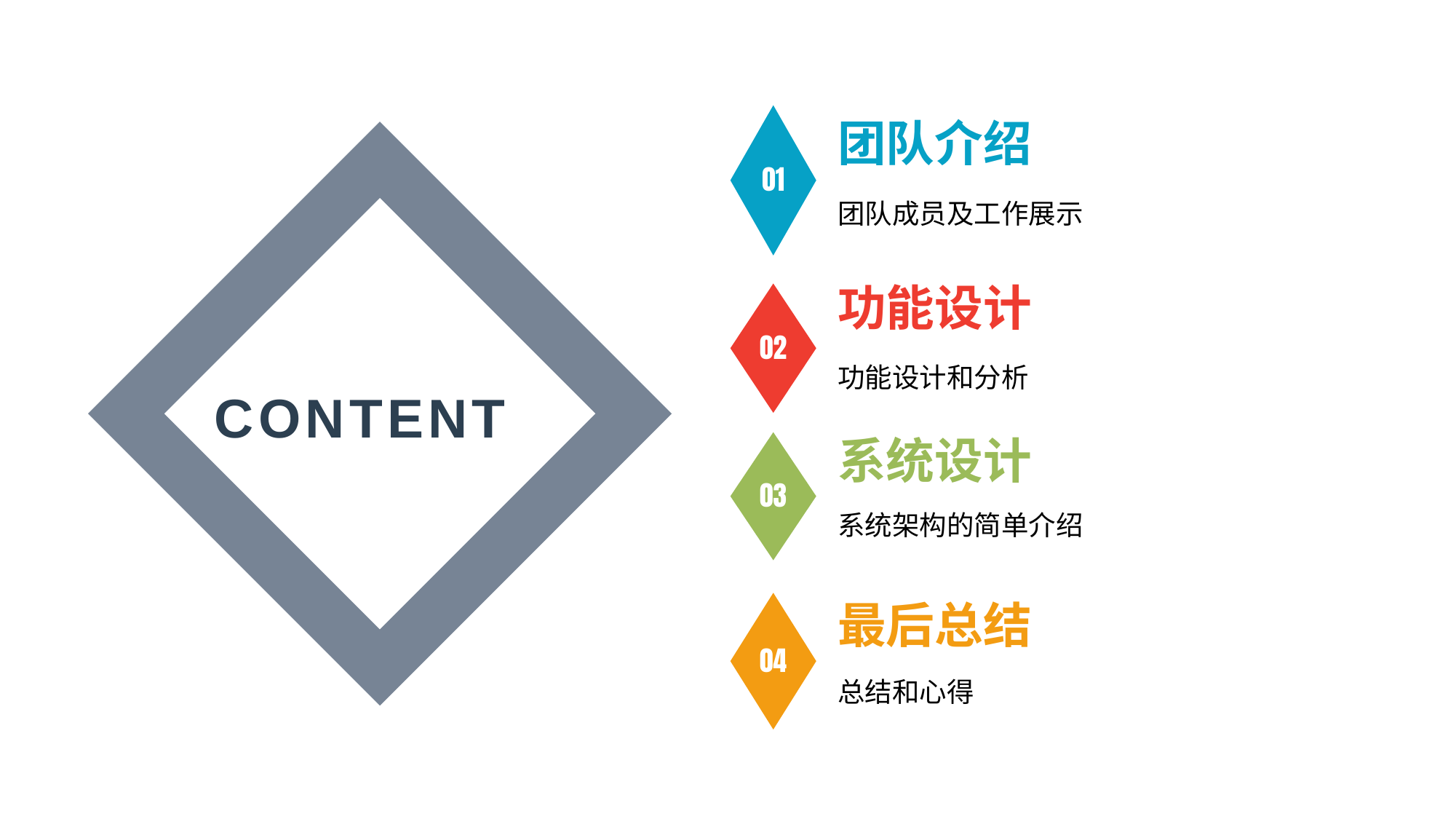

01
团队介绍
团队成员及工作展示

02
功能设计
功能设计和分析
CONTENT
03
系统设计
系统架构的简单介绍
04
最后总结
总结和心得